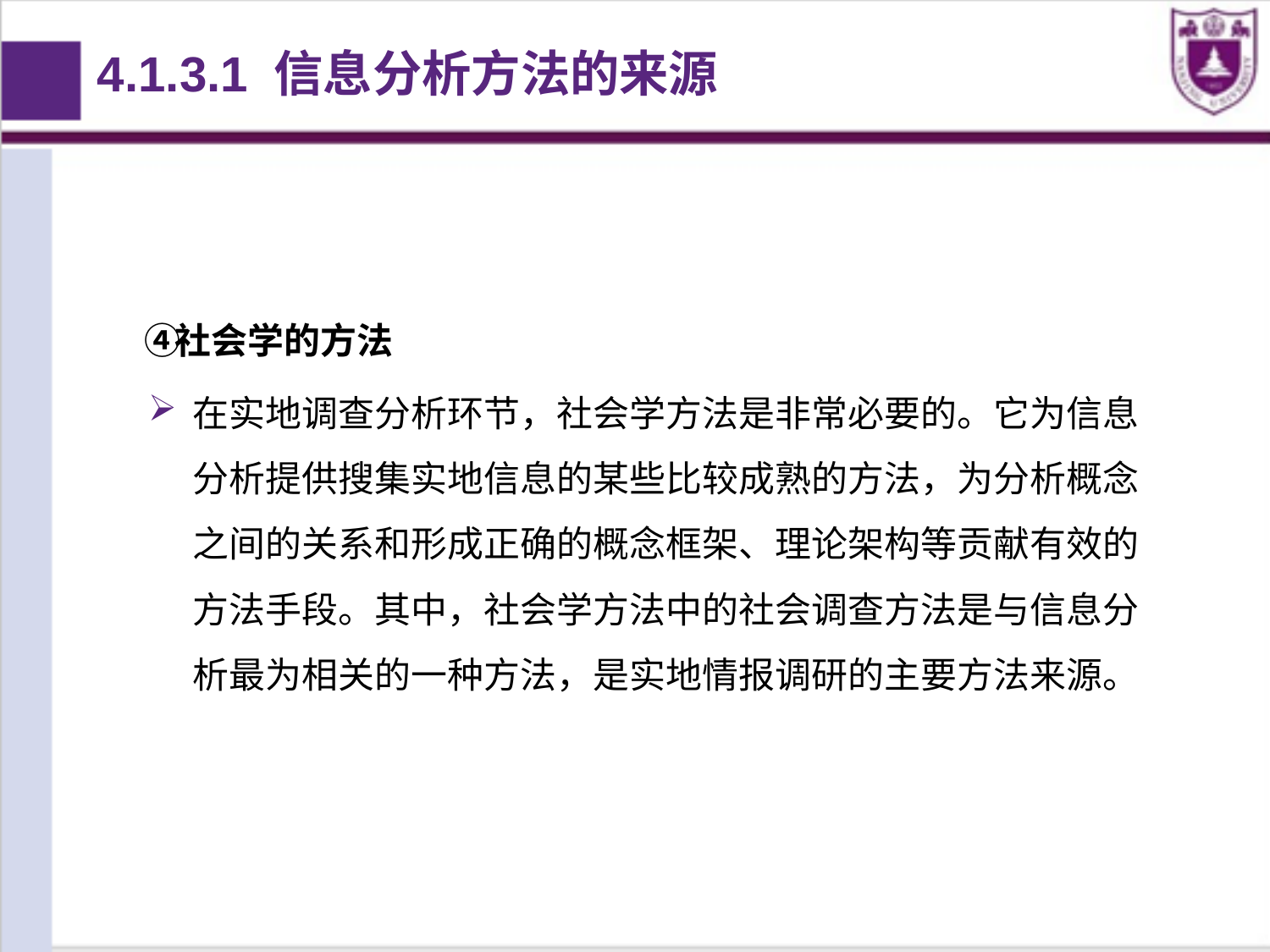

4.1.3.1 信息分析方法的来源
社会学的方法
在实地调查分析环节，社会学方法是非常必要的。它为信息分析提供搜集实地信息的某些比较成熟的方法，为分析概念之间的关系和形成正确的概念框架、理论架构等贡献有效的方法手段。其中，社会学方法中的社会调查方法是与信息分析最为相关的一种方法，是实地情报调研的主要方法来源。